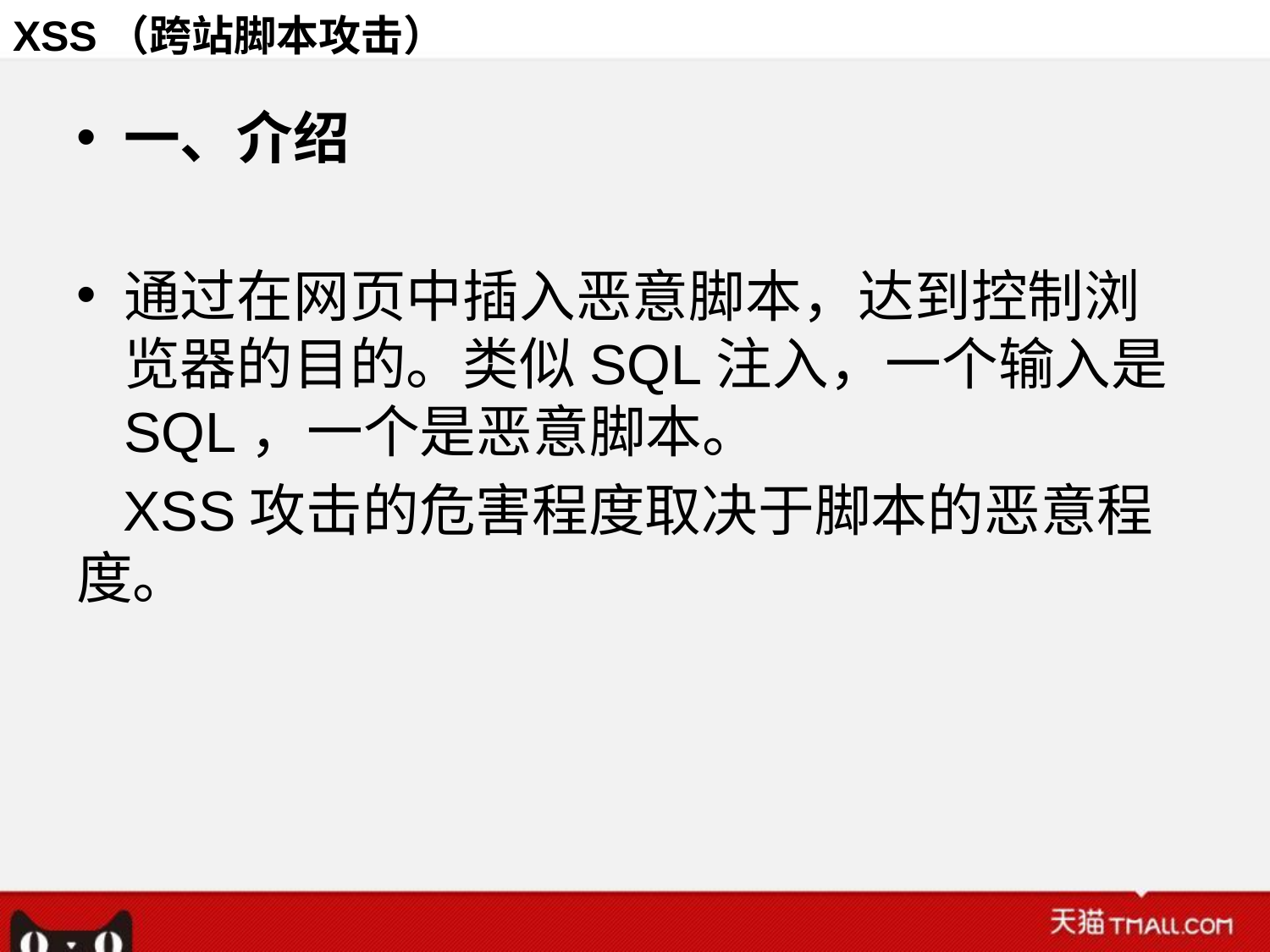

# XSS（跨站脚本攻击）
一、介绍

通过在网页中插入恶意脚本，达到控制浏览器的目的。类似SQL注入，一个输入是SQL，一个是恶意脚本。
   XSS攻击的危害程度取决于脚本的恶意程度。